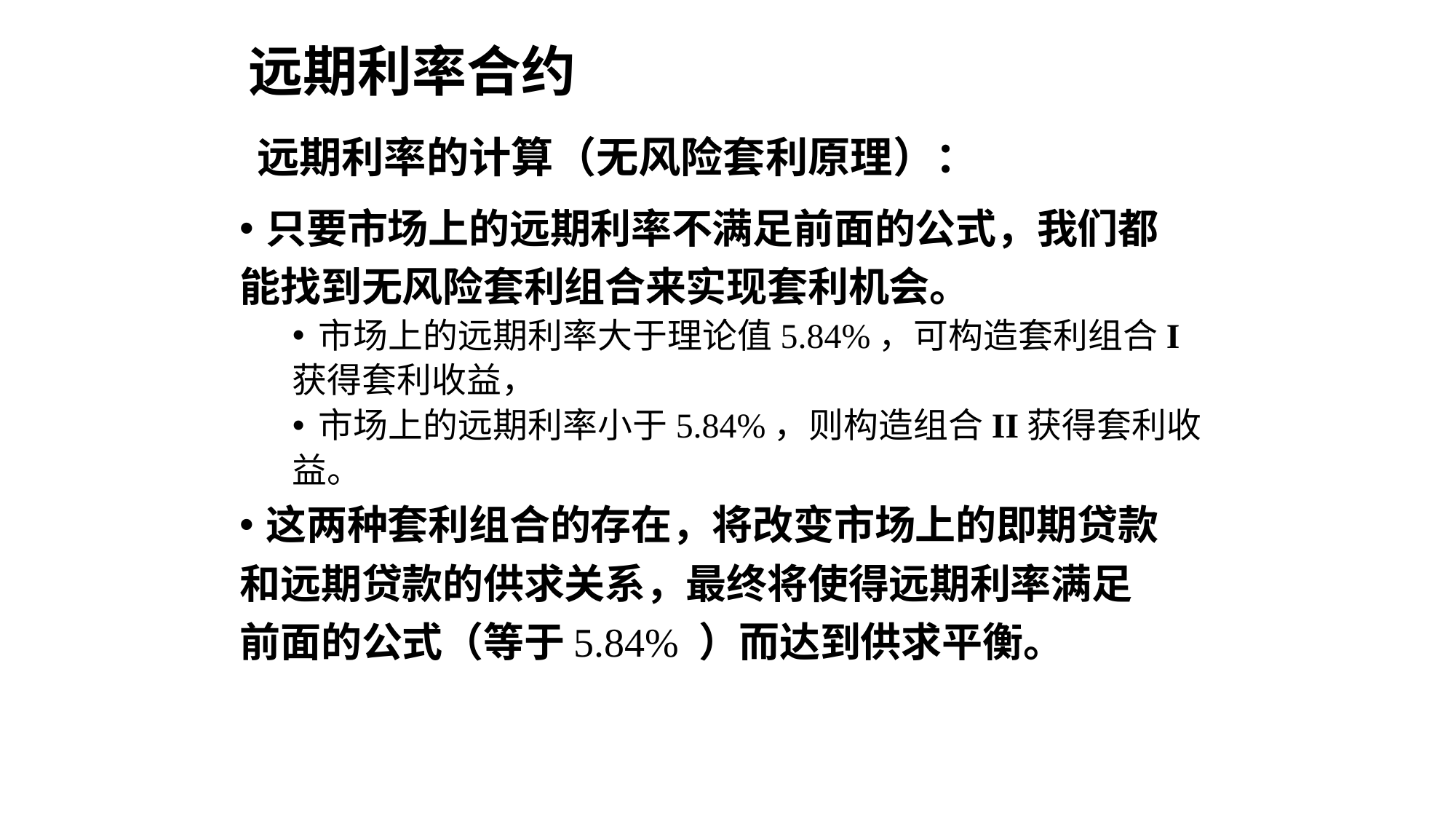

远期利率合约
远期利率的计算（无风险套利原理）：
只要市场上的远期利率不满足前面的公式，我们都
能找到无风险套利组合来实现套利机会。
市场上的远期利率大于理论值5.84%，可构造套利组合I
获得套利收益，
市场上的远期利率小于5.84%，则构造组合II获得套利收
益。
这两种套利组合的存在，将改变市场上的即期贷款
和远期贷款的供求关系，最终将使得远期利率满足
前面的公式（等于5.84% ）而达到供求平衡。